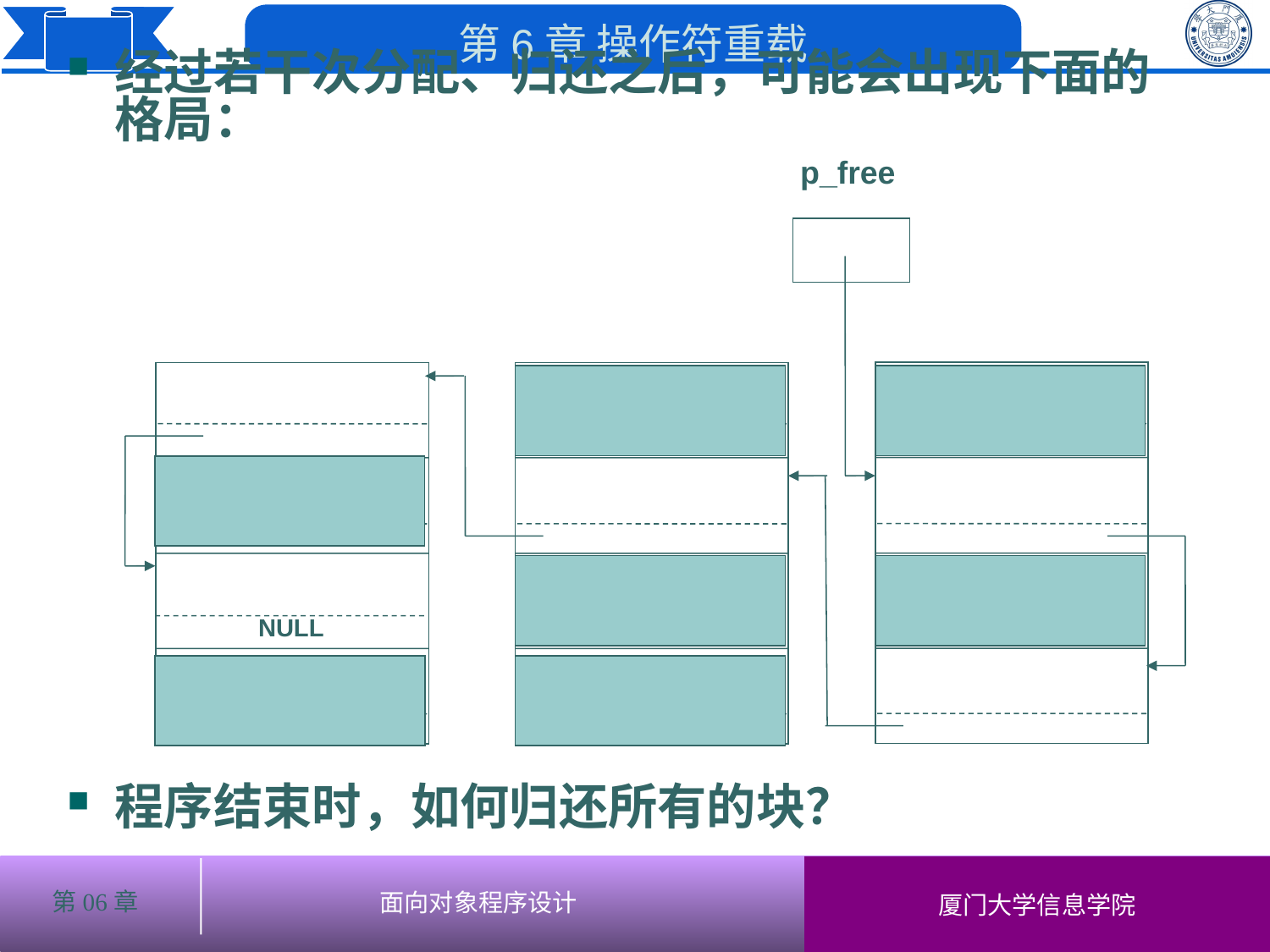

经过若干次分配、归还之后，可能会出现下面的格局：

程序结束时，如何归还所有的块？
p_free

NULL